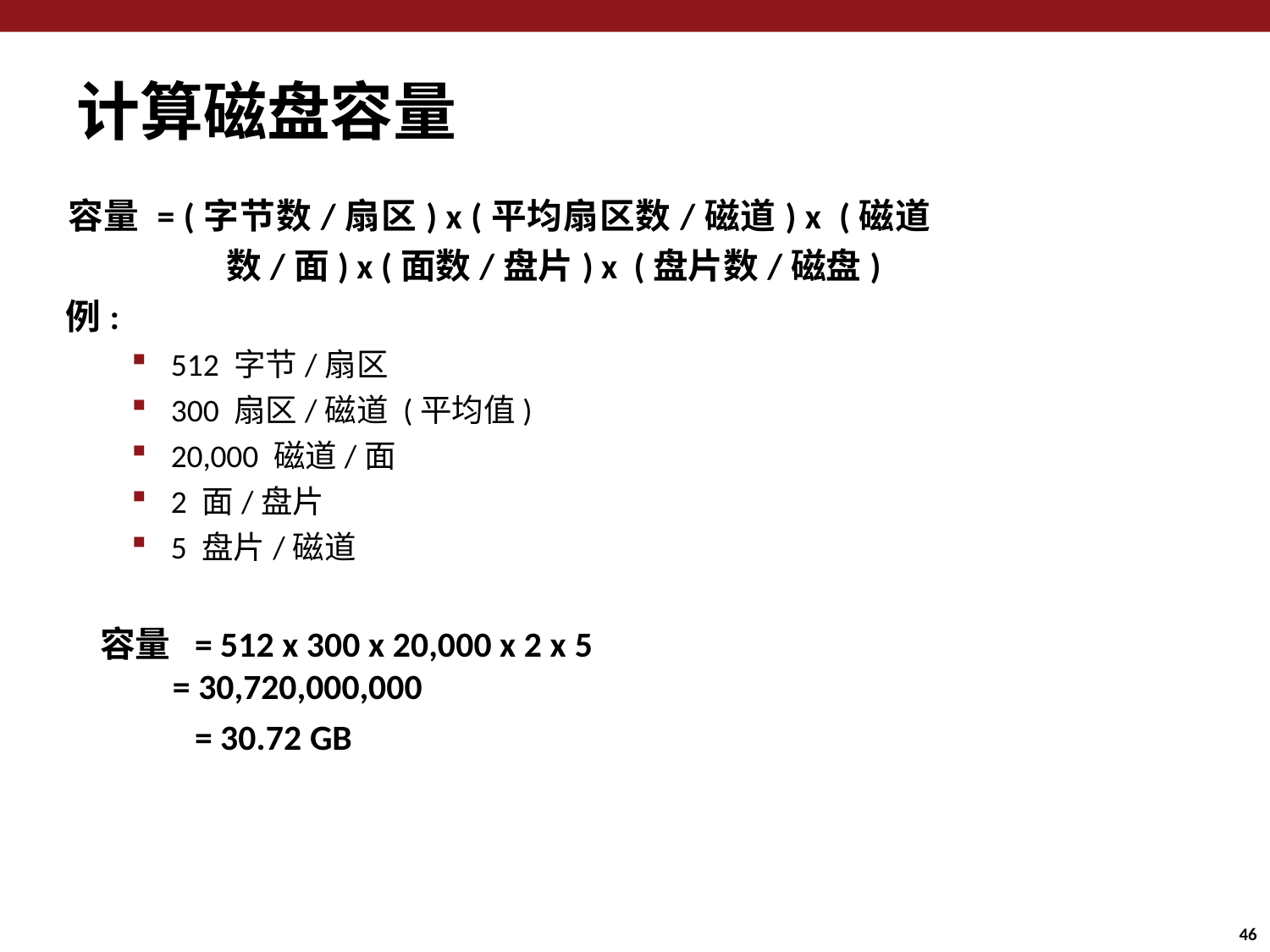

# 计算磁盘容量
容量 = (字节数/扇区) x (平均扇区数/磁道) x  (磁道数/面) x (面数/盘片) x  (盘片数/磁盘)
例:
512 字节/扇区
300 扇区/磁道 (平均值)
20,000 磁道/面
2 面/盘片
5 盘片/磁道

   容量 	= 512 x 300 x 20,000 x 2 x 5
	= 30,720,000,000
= 30.72 GB
46